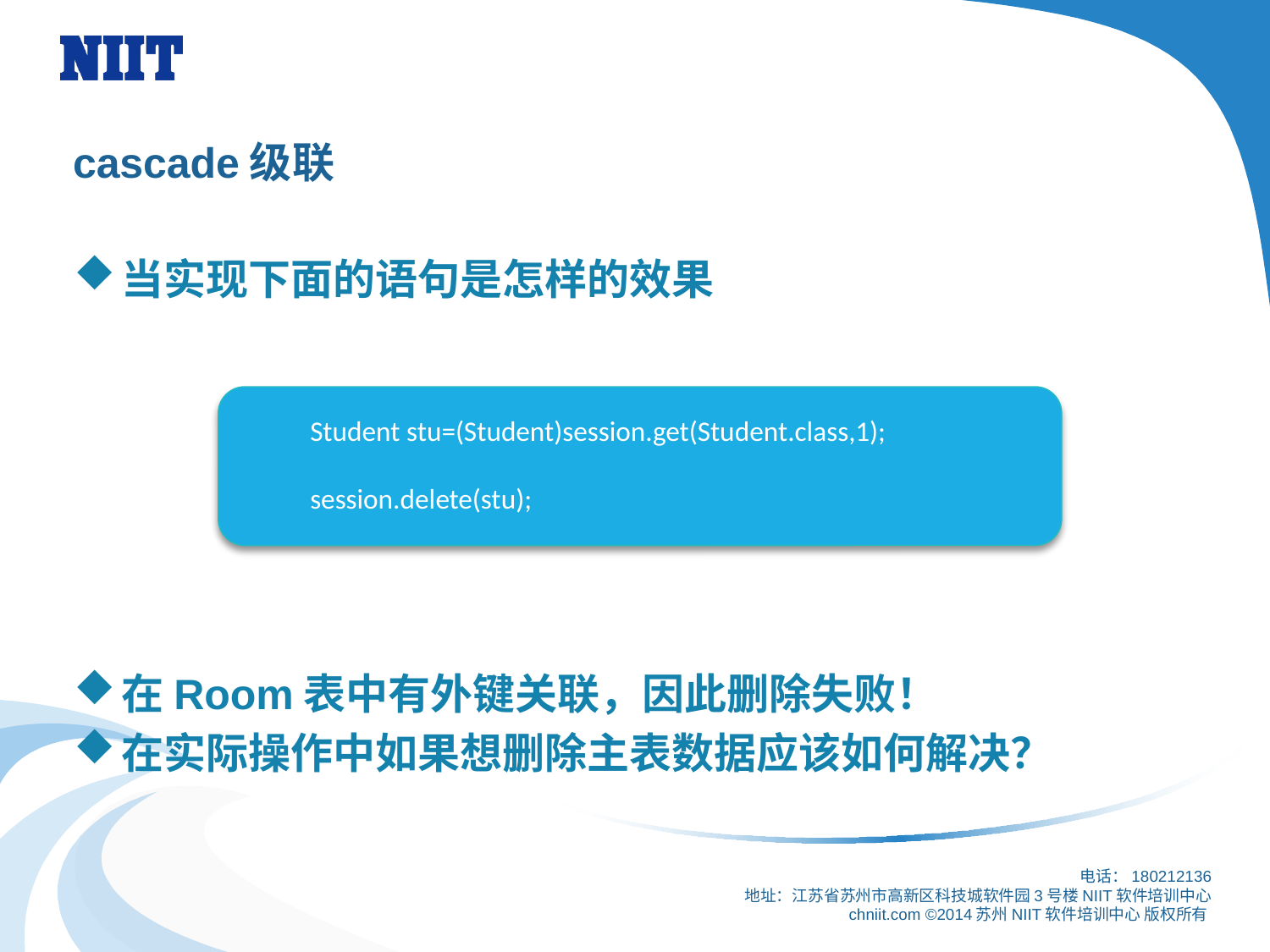

# cascade级联
当实现下面的语句是怎样的效果

在Room表中有外键关联，因此删除失败！
在实际操作中如果想删除主表数据应该如何解决？

Student stu=(Student)session.get(Student.class,1);

session.delete(stu);